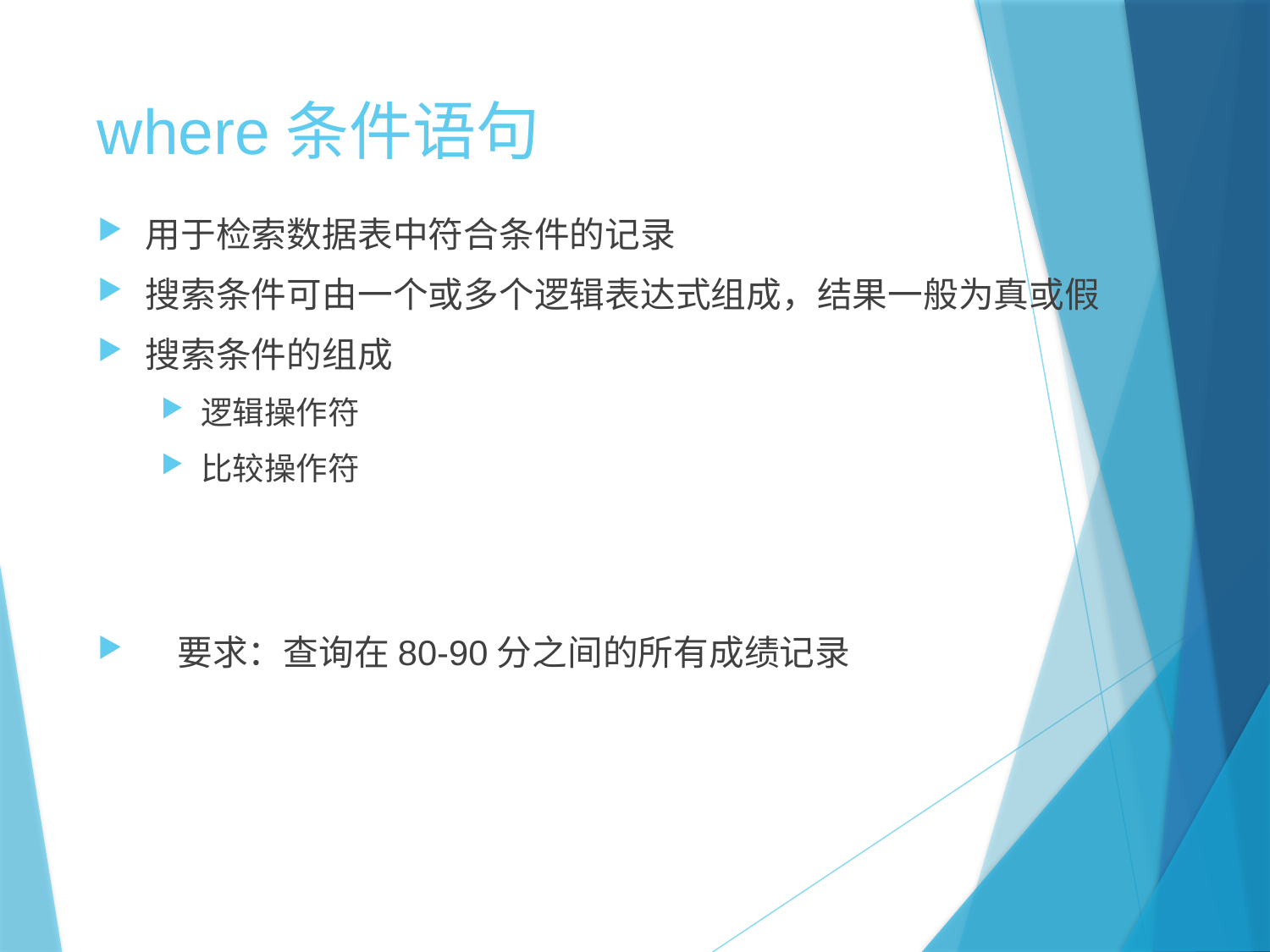

# where条件语句
用于检索数据表中符合条件的记录
搜索条件可由一个或多个逻辑表达式组成，结果一般为真或假
搜索条件的组成
逻辑操作符
比较操作符

   要求：查询在80-90分之间的所有成绩记录